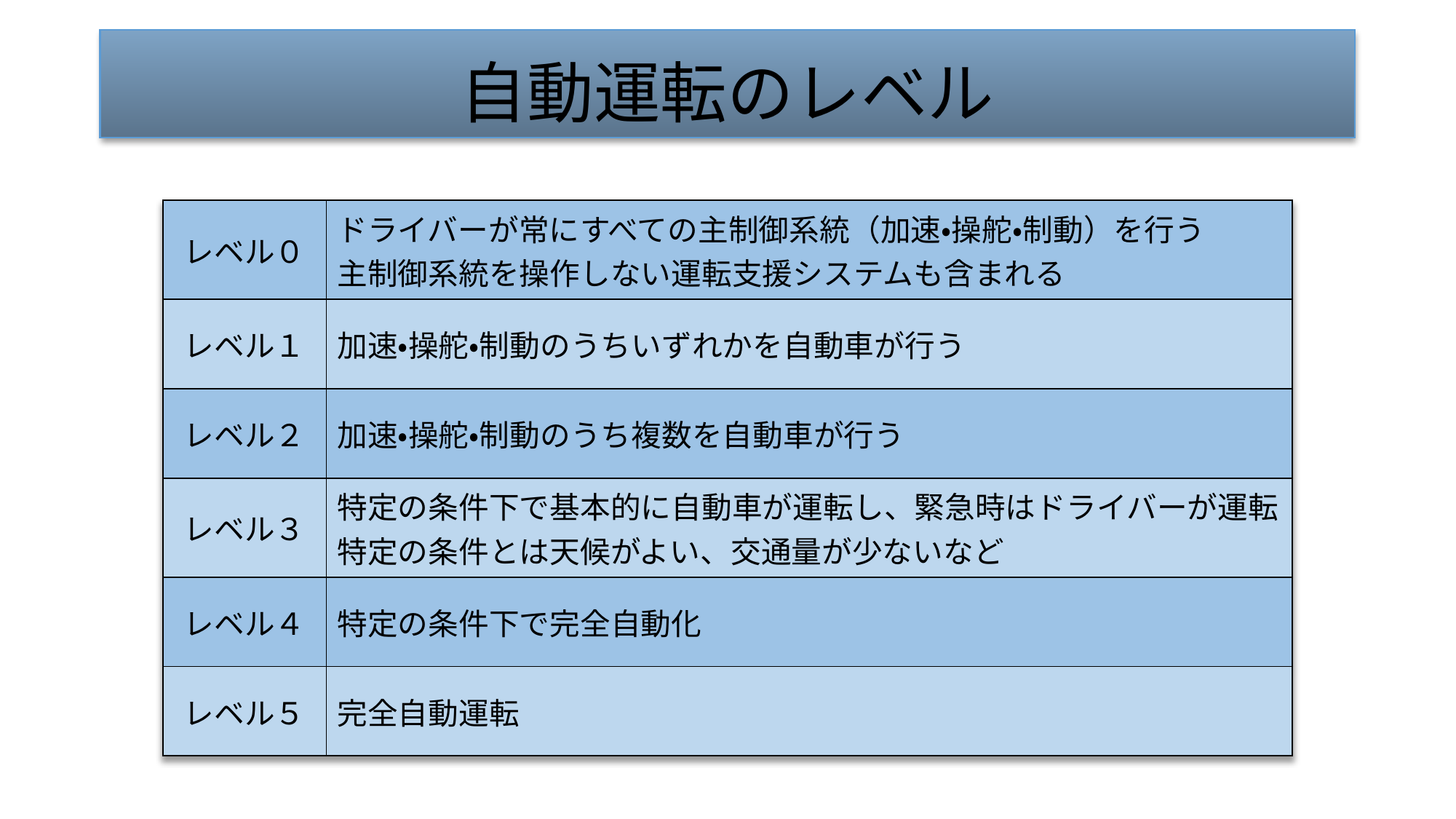

# 自動運転のレベル

| レベル０ | ドライバーが常にすべての主制御系統（加速・操舵・制動）を行う 主制御系統を操作しない運転支援システムも含まれる |
| --- | --- |
| レベル１ | 加速・操舵・制動のうちいずれかを自動車が行う |
| レベル２ | 加速・操舵・制動のうち複数を自動車が行う |
| レベル３ | 特定の条件下で基本的に自動車が運転し、緊急時はドライバーが運転 特定の条件とは天候がよい、交通量が少ないなど |
| レベル４ | 特定の条件下で完全自動化 |
| レベル５ | 完全自動運転 |